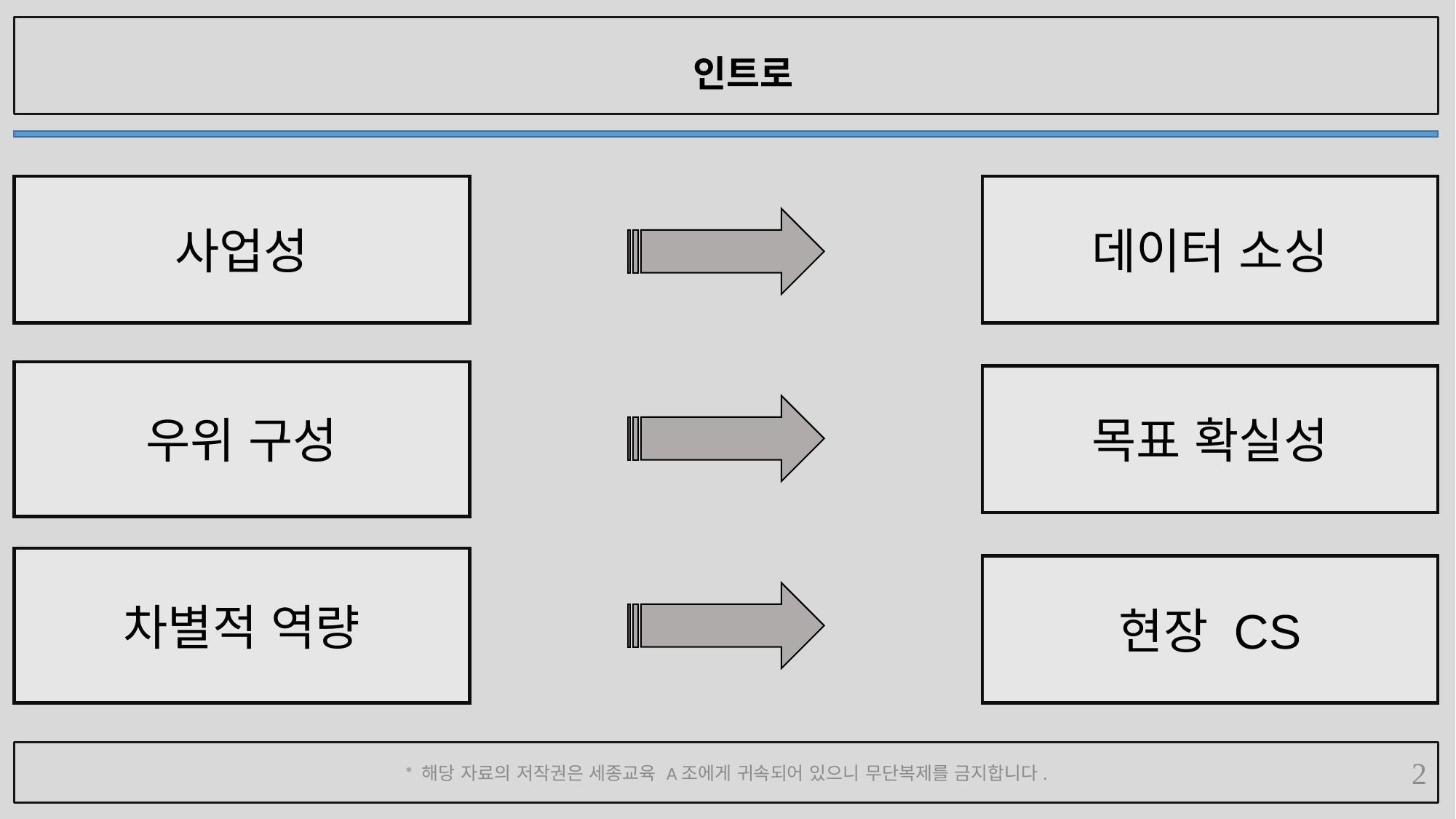

# 인트로

사업성
데이터 소싱

우위 구성
목표 확실성

차별적 역량
현장 CS

* 해당 자료의 저작권은 세종교육 A조에게 귀속되어 있으니 무단복제를 금지합니다.
2